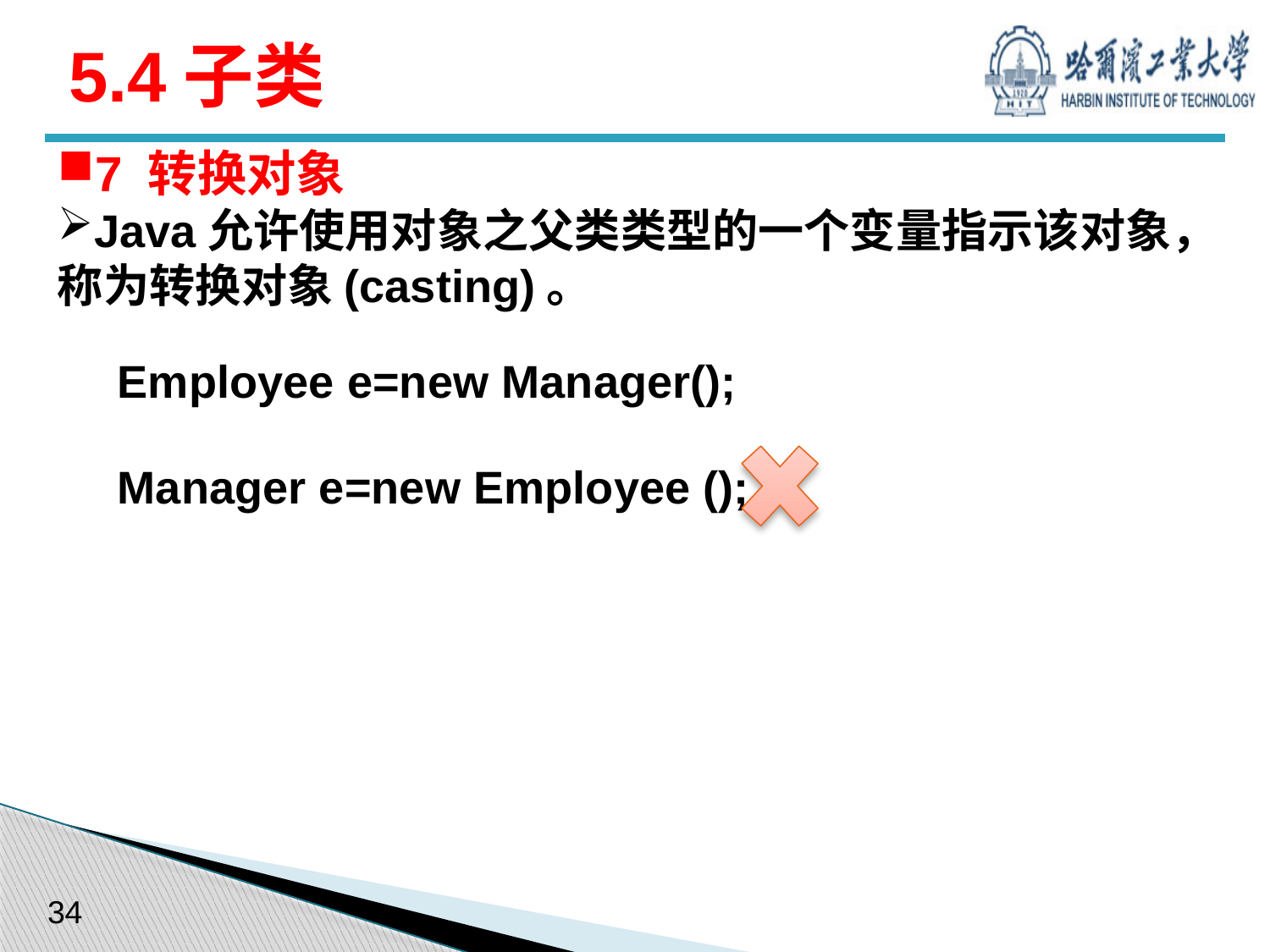

# 5.4子类
7 转换对象
Java允许使用对象之父类类型的一个变量指示该对象，称为转换对象(casting)。
Employee e=new Manager();

Manager e=new Employee ();